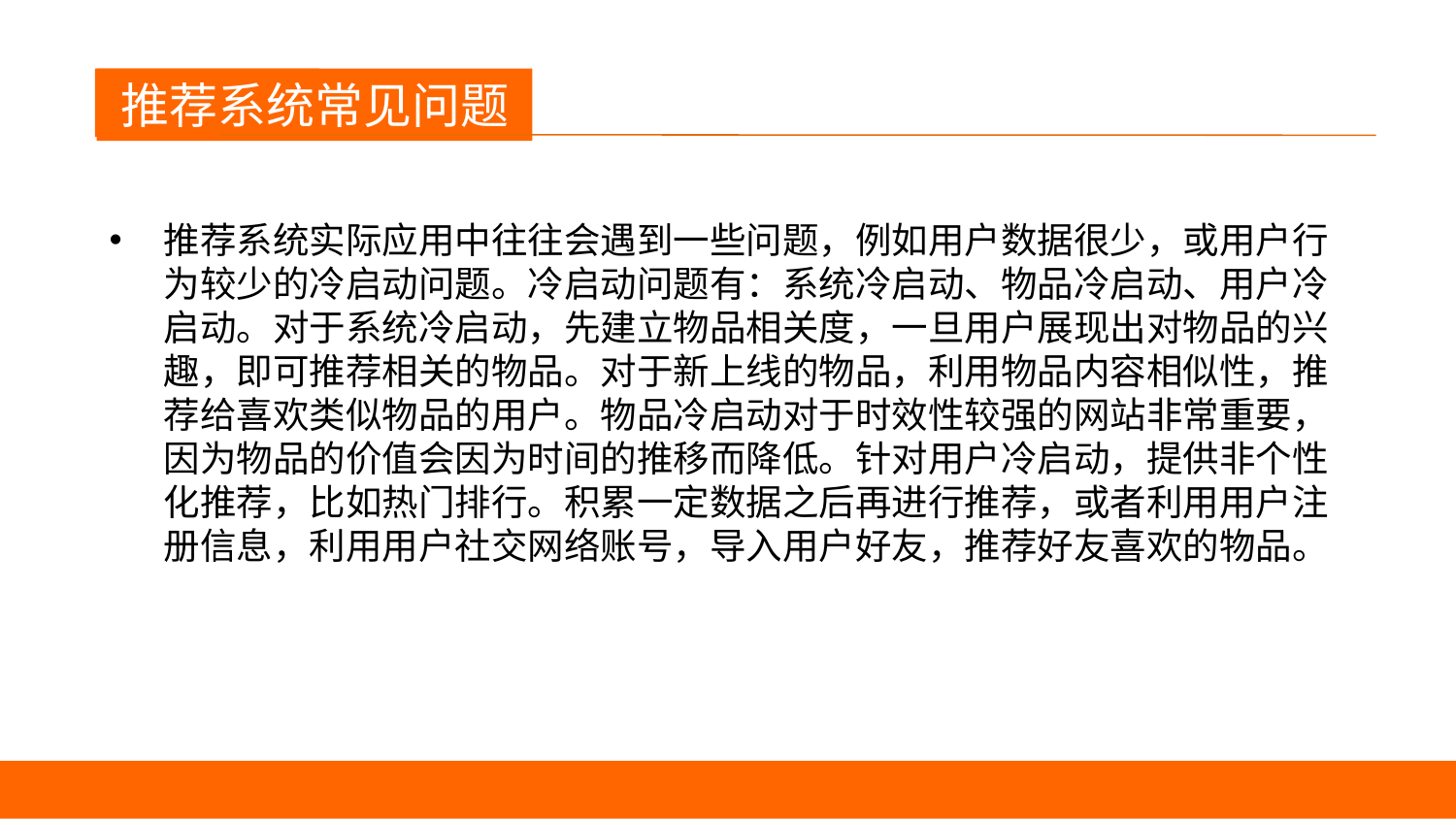

推荐系统常见问题

推荐系统实际应用中往往会遇到一些问题，例如用户数据很少，或用户行为较少的冷启动问题。冷启动问题有：系统冷启动、物品冷启动、用户冷启动。对于系统冷启动，先建立物品相关度，一旦用户展现出对物品的兴趣，即可推荐相关的物品。对于新上线的物品，利用物品内容相似性，推荐给喜欢类似物品的用户。物品冷启动对于时效性较强的网站非常重要，因为物品的价值会因为时间的推移而降低。针对用户冷启动，提供非个性化推荐，比如热门排行。积累一定数据之后再进行推荐，或者利用用户注册信息，利用用户社交网络账号，导入用户好友，推荐好友喜欢的物品。